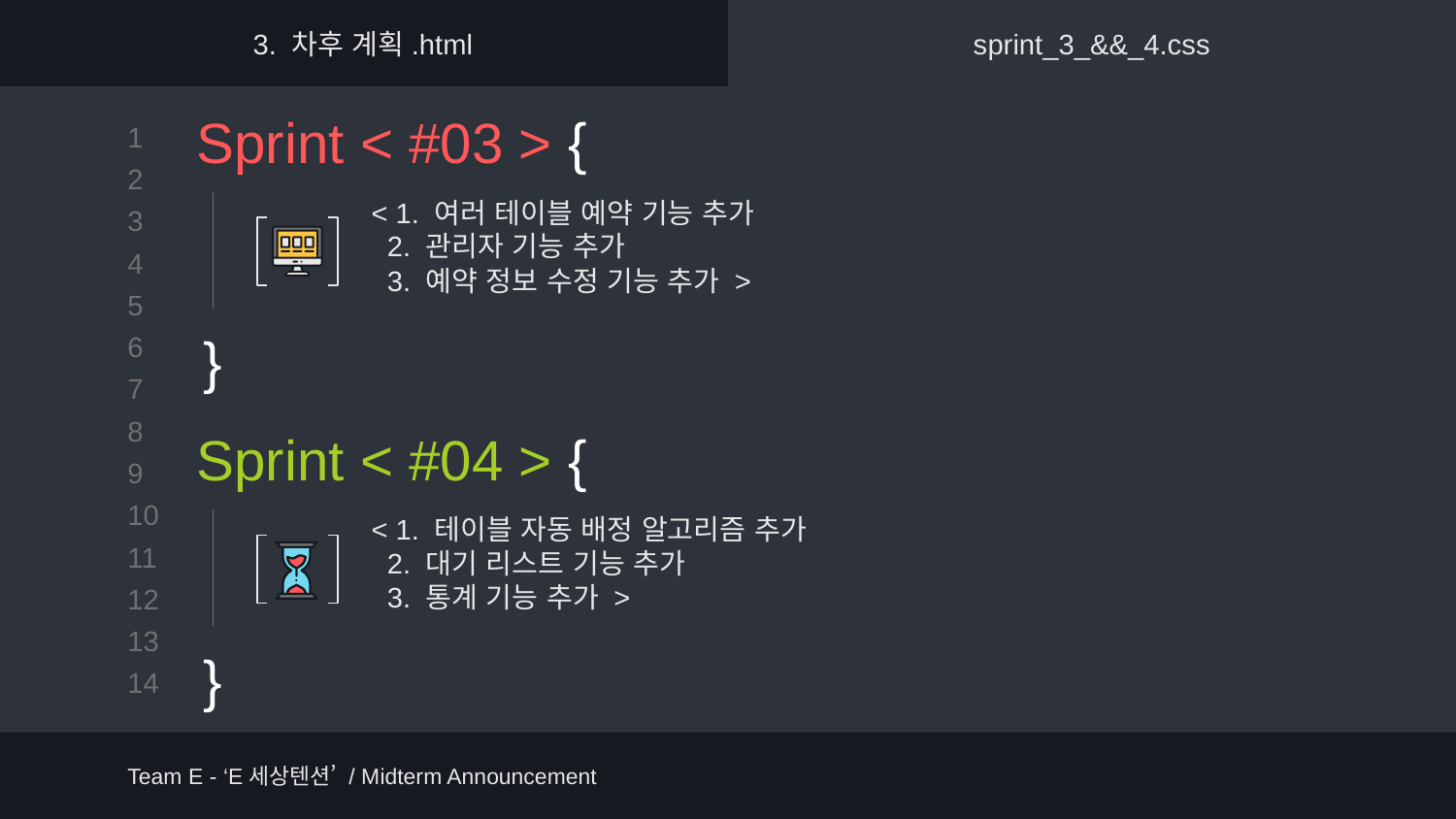

3. 차후 계획.html
sprint_3_&&_4.css
# Sprint < #03 > {
< 1. 여러 테이블 예약 기능 추가
  2. 관리자 기능 추가
  3. 예약 정보 수정 기능 추가 >
}

Sprint < #04 > {
< 1. 테이블 자동 배정 알고리즘 추가
  2. 대기 리스트 기능 추가
  3. 통계 기능 추가 >
}

Team E - ‘E세상텐션’ / Midterm Announcement